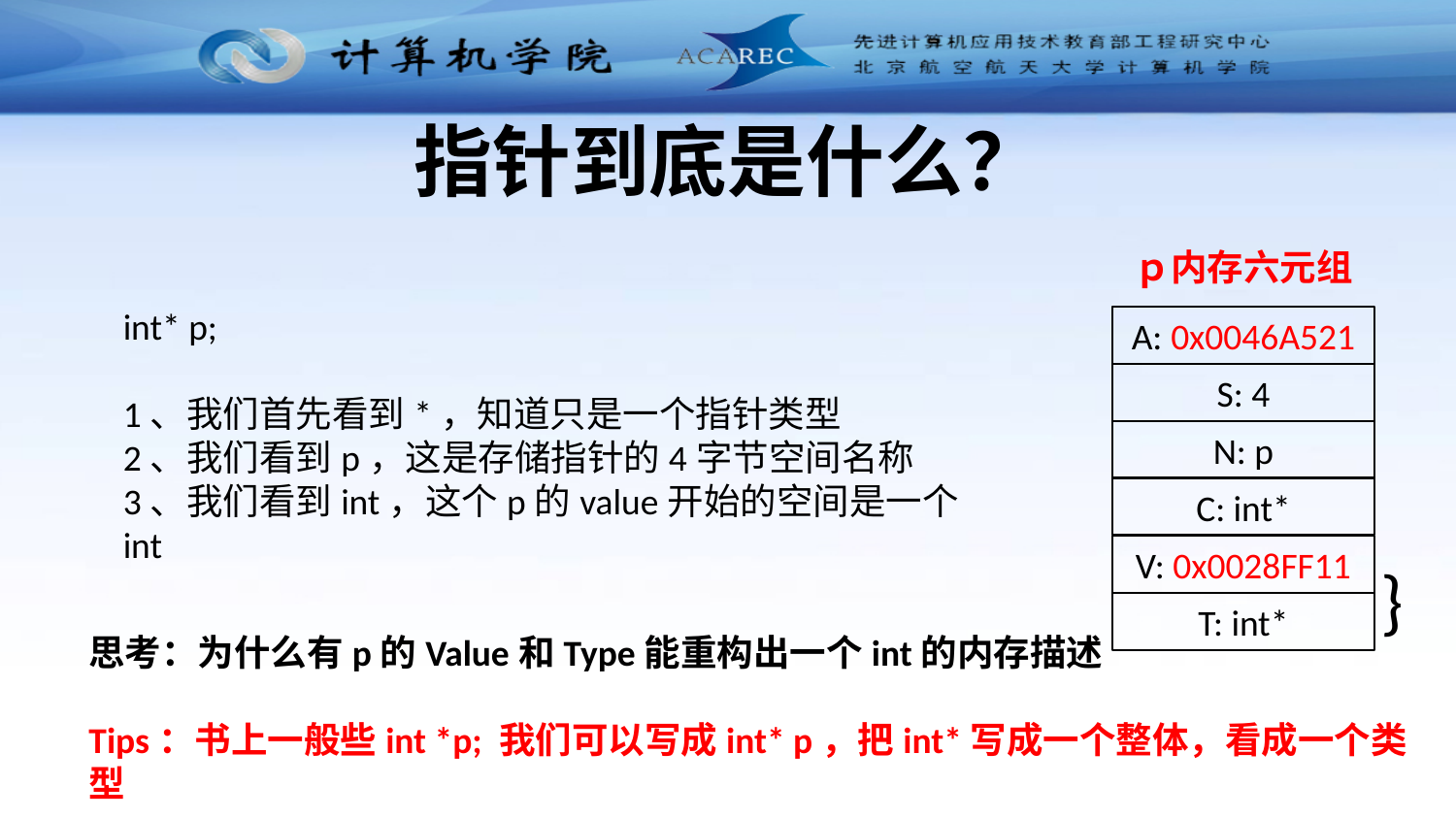

# 指针到底是什么？
ｐ内存六元组
int* p;

1、我们首先看到*，知道只是一个指针类型
2、我们看到p，这是存储指针的4字节空间名称
3、我们看到int，这个p的value开始的空间是一个int
A: 0x0046A521
S: 4
N: p
C: int*
V: 0x0028FF11
}
T: int*
思考：为什么有p的Value和Type能重构出一个int的内存描述

Tips：书上一般些int *p; 我们可以写成int* p，把int*写成一个整体，看成一个类型